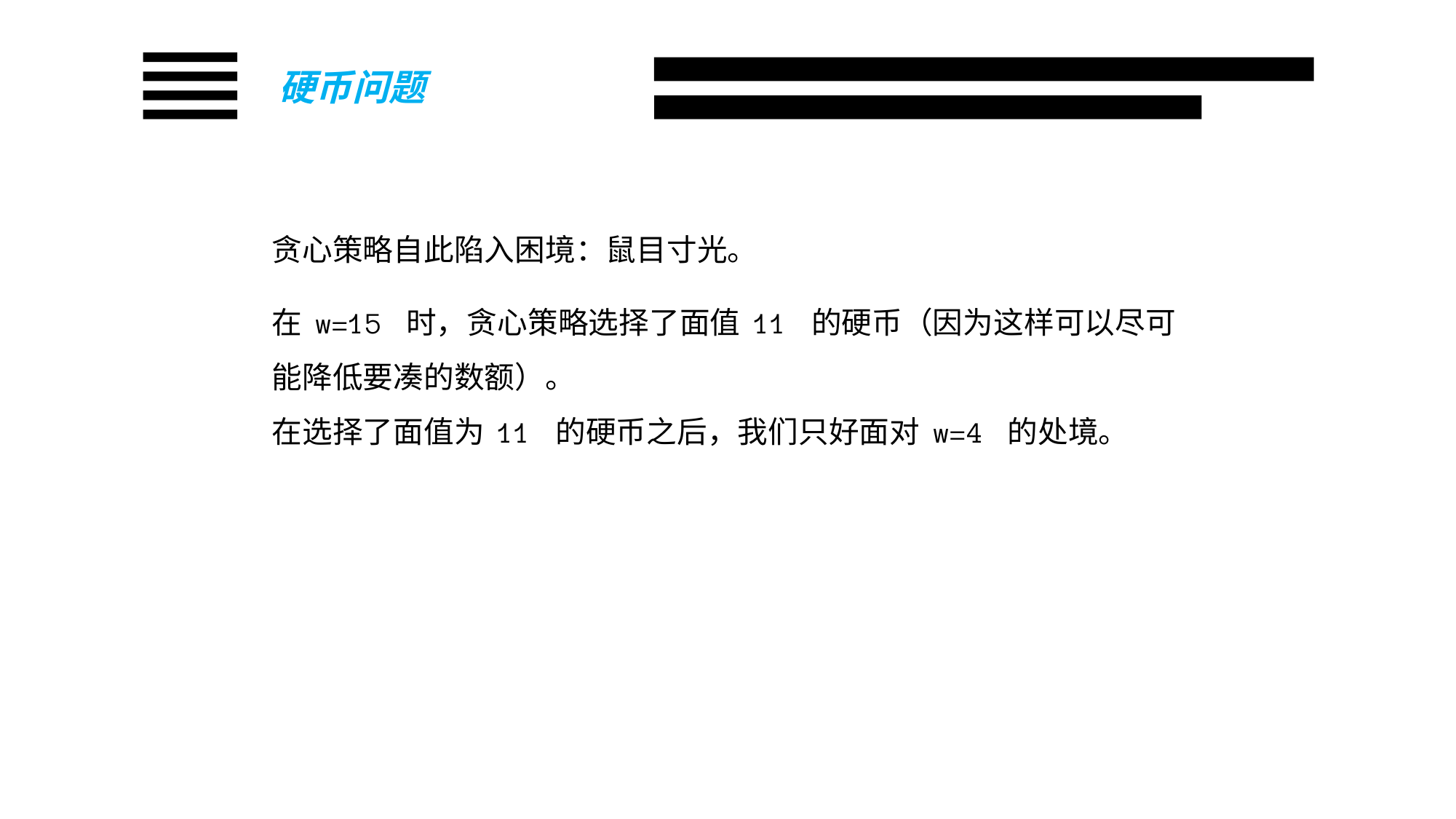

硬币问题

贪心策略自此陷入困境：鼠目寸光。
在 w=15 时，贪心策略选择了面值 11 的硬币（因为这样可以尽可能降低要凑的数额）。
在选择了面值为 11 的硬币之后，我们只好面对 w=4 的处境。